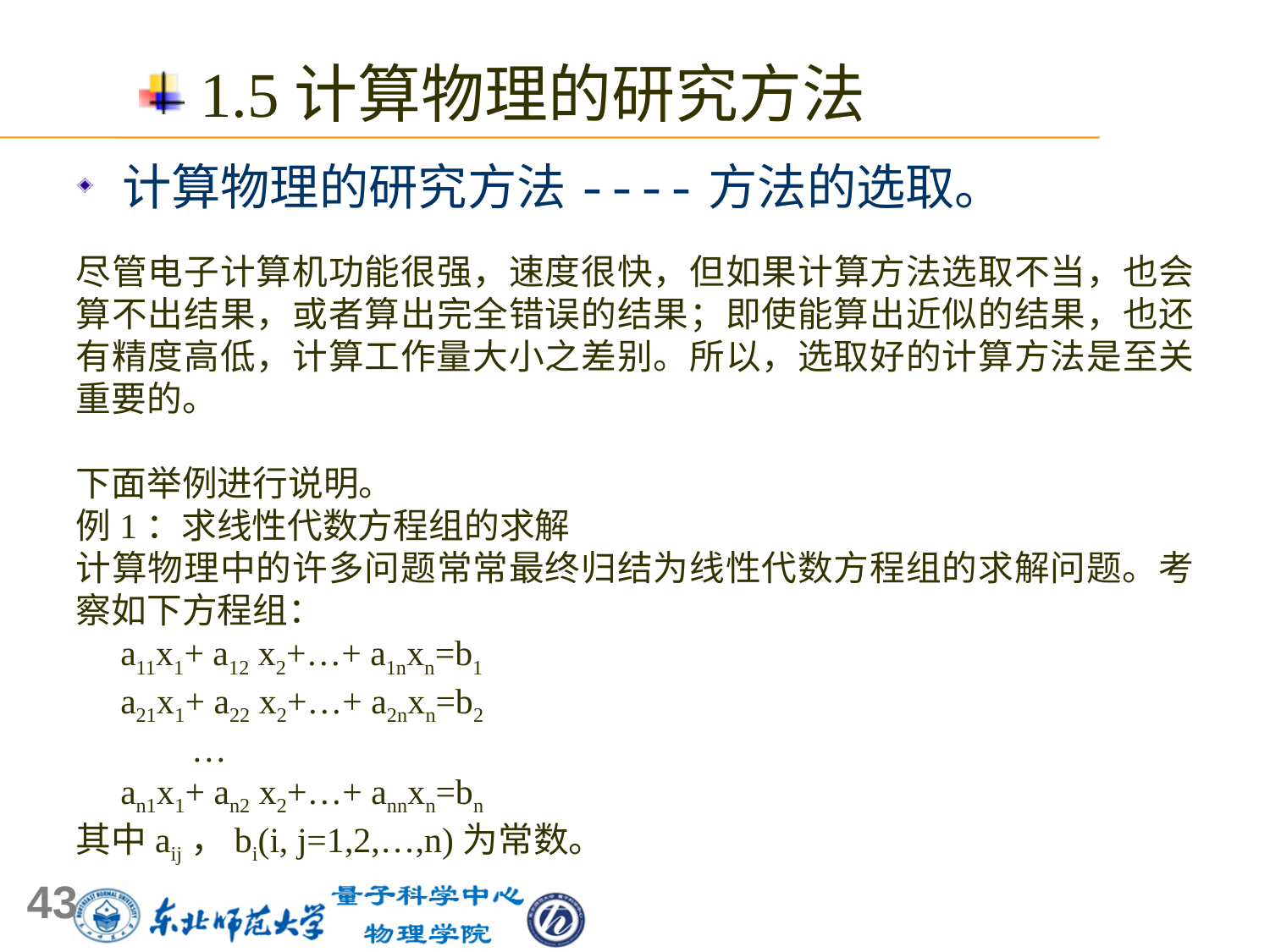

1.5计算物理的研究方法

 计算物理的研究方法----方法的选取。
尽管电子计算机功能很强，速度很快，但如果计算方法选取不当，也会算不出结果，或者算出完全错误的结果；即使能算出近似的结果，也还有精度高低，计算工作量大小之差别。所以，选取好的计算方法是至关重要的。

下面举例进行说明。
例1：求线性代数方程组的求解
计算物理中的许多问题常常最终归结为线性代数方程组的求解问题。考察如下方程组：
     a11x1+ a12 x2+…+ a1nxn=b1
     a21x1+ a22 x2+…+ a2nxn=b2
             …
     an1x1+ an2 x2+…+ annxn=bn
其中aij，bi(i, j=1,2,…,n)为常数。
43